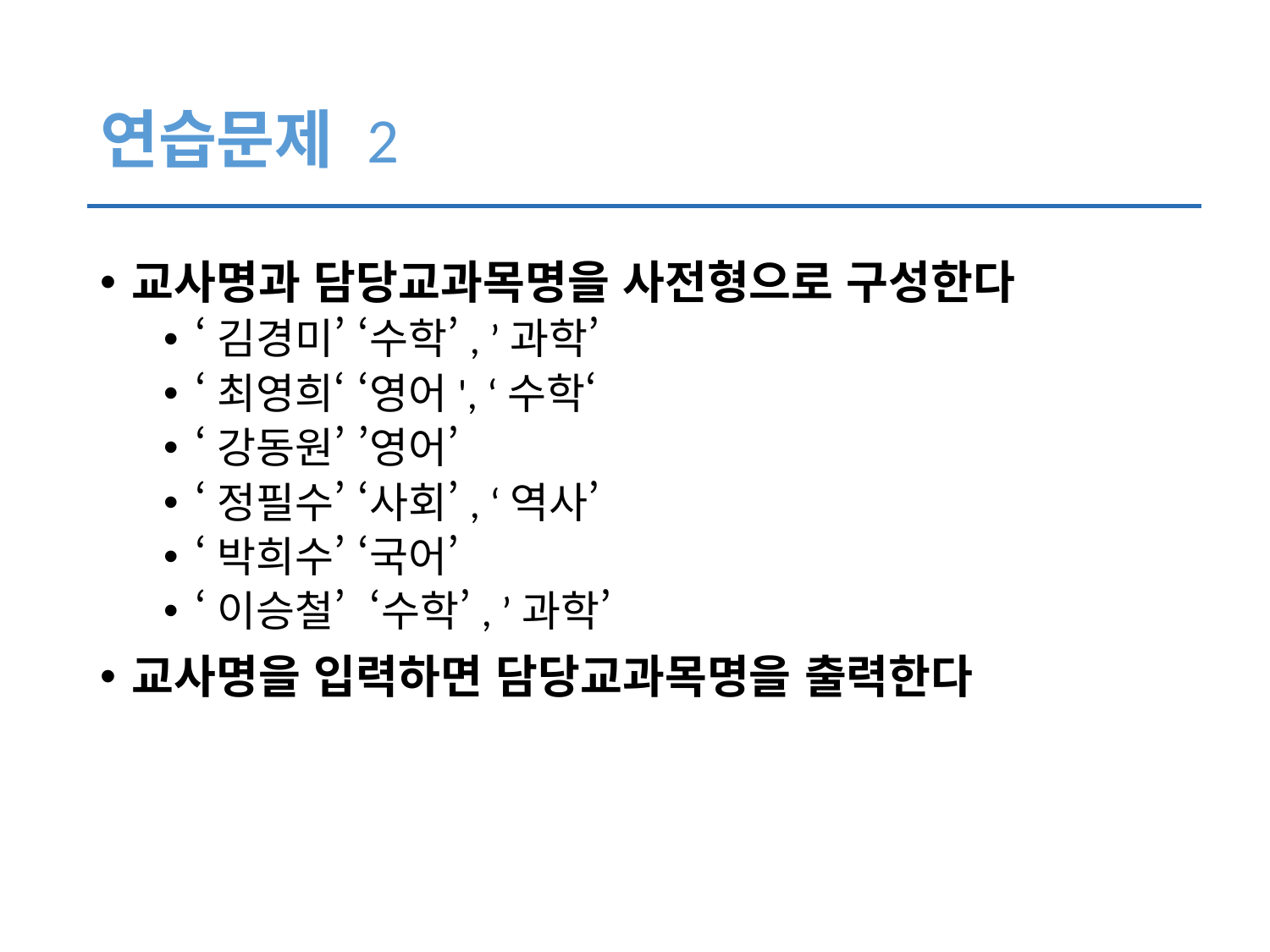

# 연습문제 2
교사명과 담당교과목명을 사전형으로 구성한다
‘김경미’ ‘수학’, ’과학’
‘최영희‘ ‘영어', ‘수학‘
‘강동원’ ’영어’
‘정필수’ ‘사회’, ‘역사’
‘박희수’ ‘국어’
‘이승철’  ‘수학’, ’과학’
교사명을 입력하면 담당교과목명을 출력한다